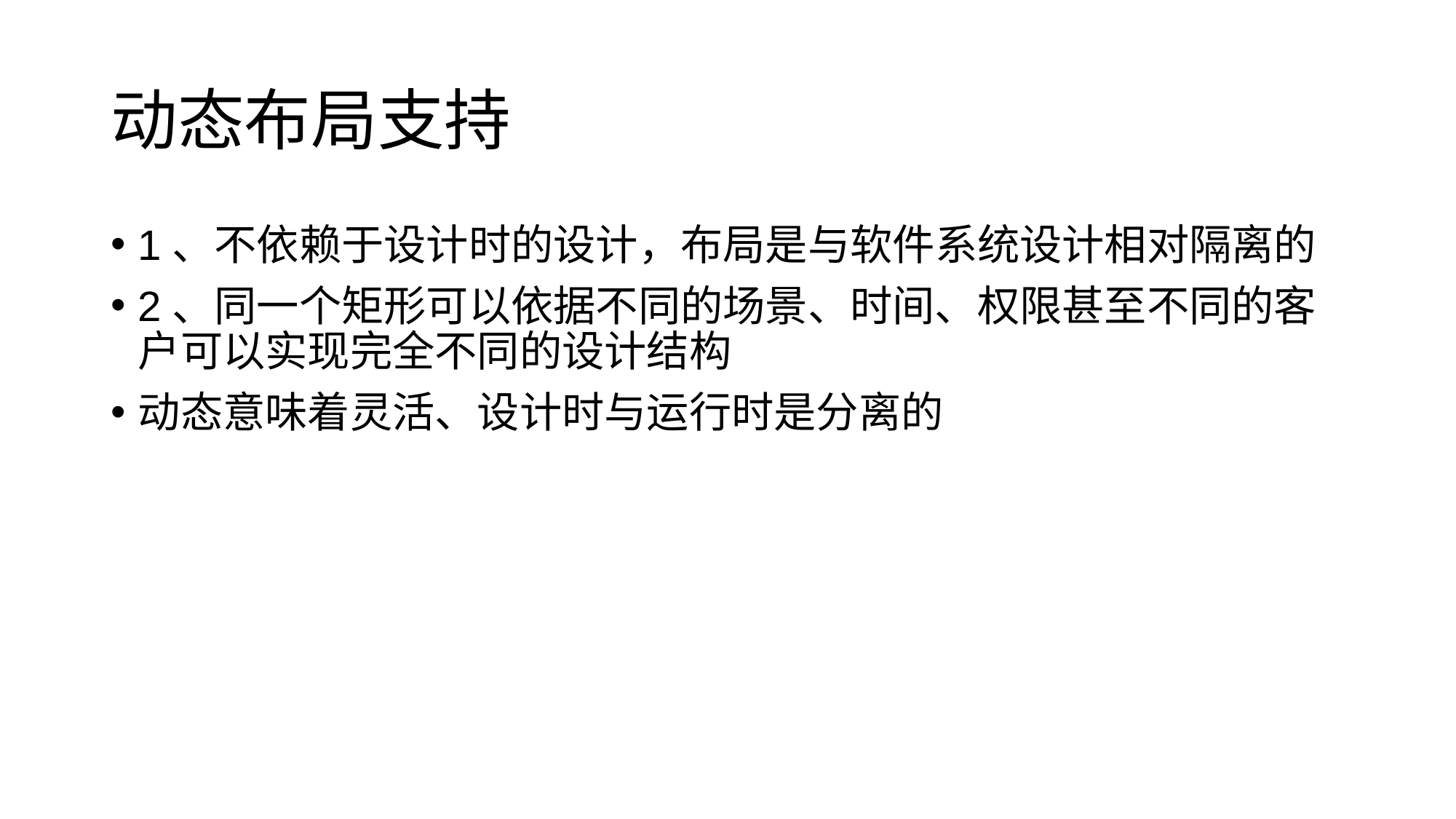

# 动态布局支持
1、不依赖于设计时的设计，布局是与软件系统设计相对隔离的
2、同一个矩形可以依据不同的场景、时间、权限甚至不同的客户可以实现完全不同的设计结构
动态意味着灵活、设计时与运行时是分离的